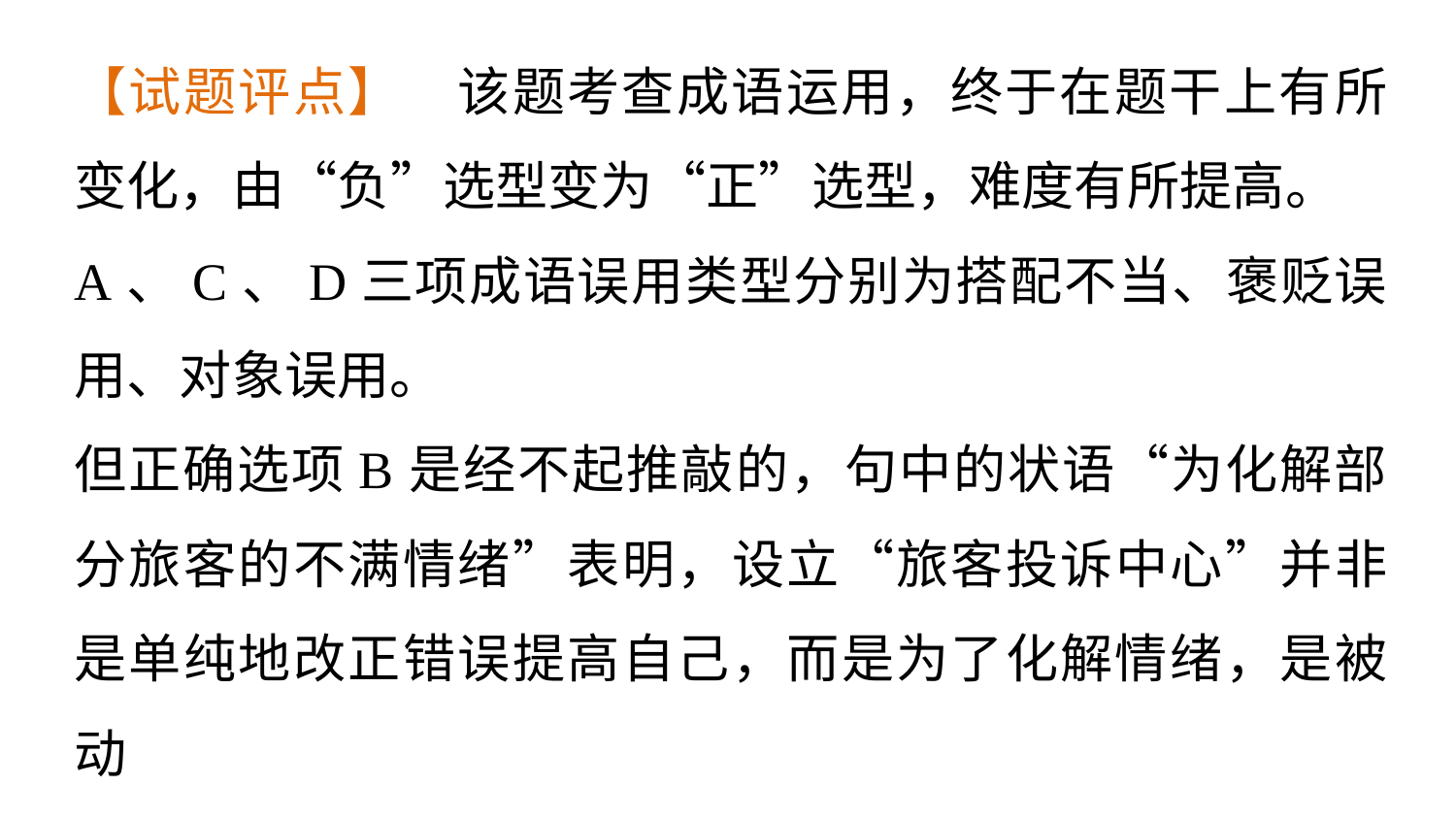

【试题评点】　该题考查成语运用，终于在题干上有所变化，由“负”选型变为“正”选型，难度有所提高。
A、C、D三项成语误用类型分别为搭配不当、褒贬误用、对象误用。
但正确选项B是经不起推敲的，句中的状语“为化解部分旅客的不满情绪”表明，设立“旅客投诉中心”并非是单纯地改正错误提高自己，而是为了化解情绪，是被动